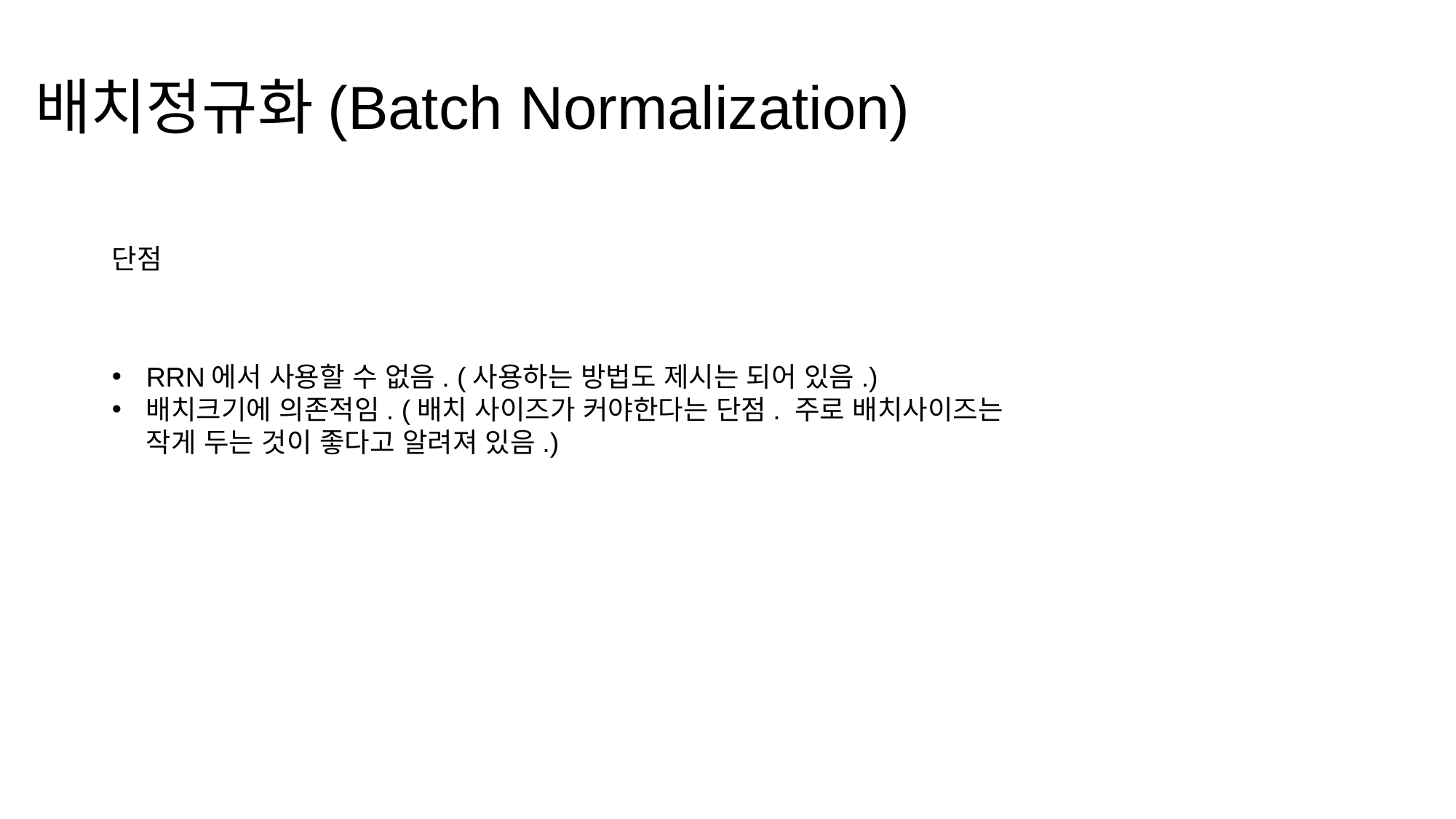

배치정규화(Batch Normalization)
단점
RRN에서 사용할 수 없음. (사용하는 방법도 제시는 되어 있음.)
배치크기에 의존적임. (배치 사이즈가 커야한다는 단점. 주로 배치사이즈는 작게 두는 것이 좋다고 알려져 있음.)